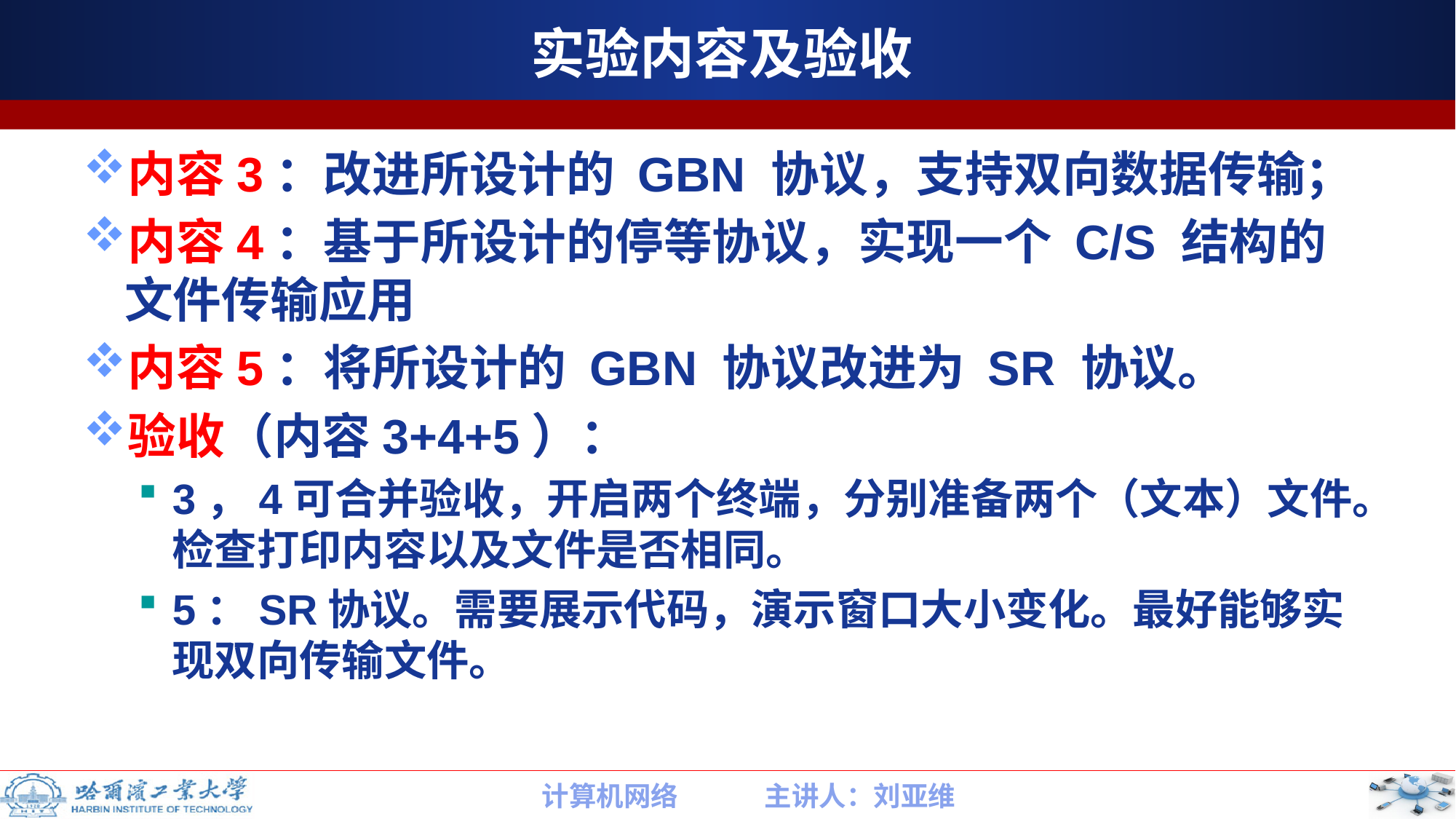

# 实验内容及验收
内容3：改进所设计的 GBN 协议，支持双向数据传输；
内容4：基于所设计的停等协议，实现一个 C/S 结构的文件传输应用
内容5：将所设计的 GBN 协议改进为 SR 协议。
验收（内容3+4+5）：
3，4可合并验收，开启两个终端，分别准备两个（文本）文件。检查打印内容以及文件是否相同。
5：SR协议。需要展示代码，演示窗口大小变化。最好能够实现双向传输文件。